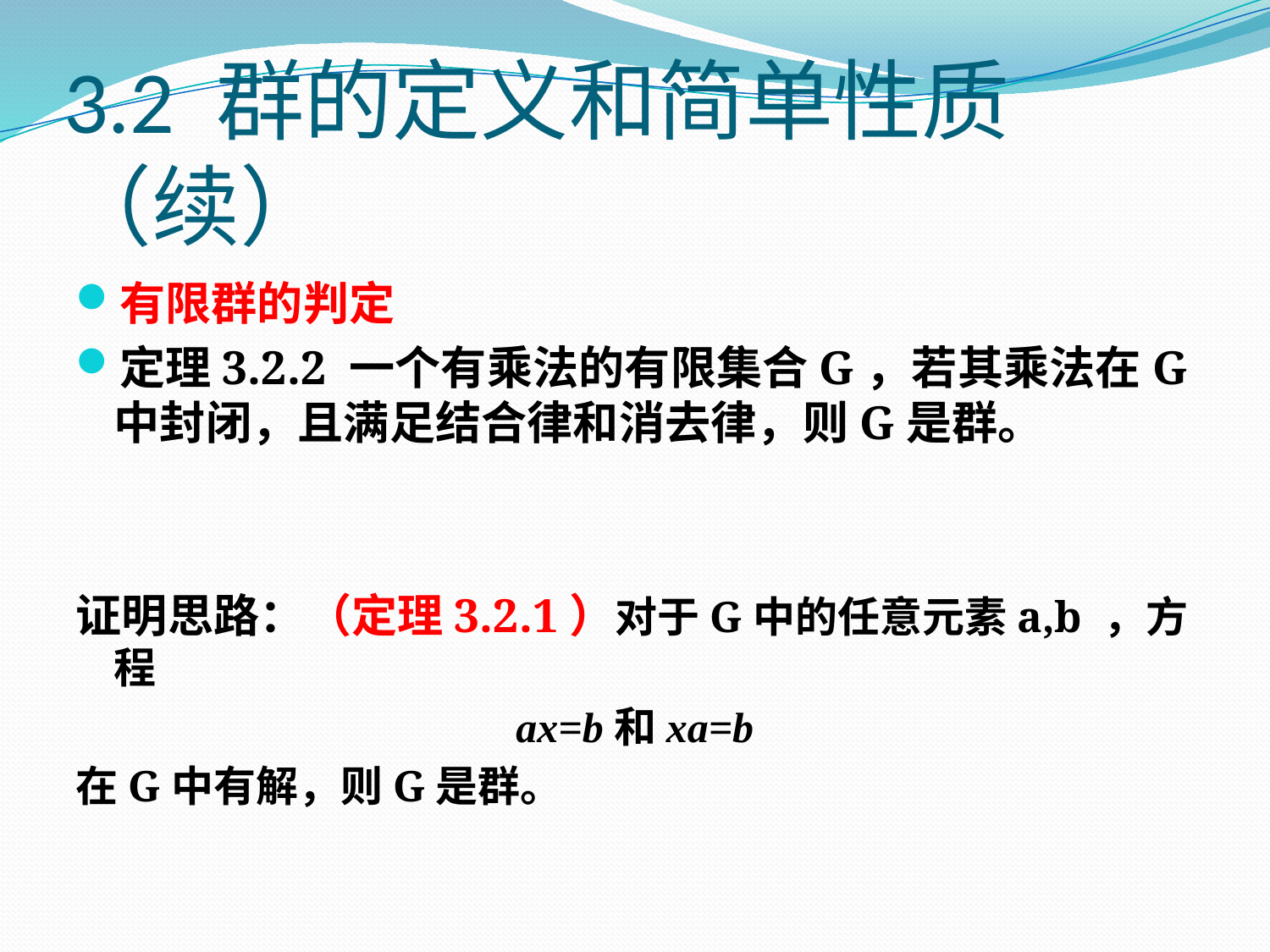

# 3.2 群的定义和简单性质（续）
有限群的判定
定理3.2.2 一个有乘法的有限集合G，若其乘法在G中封闭，且满足结合律和消去律，则G是群。

证明思路：（定理3.2.1）对于G中的任意元素a,b ，方程
ax=b和xa=b
在G中有解，则G是群。